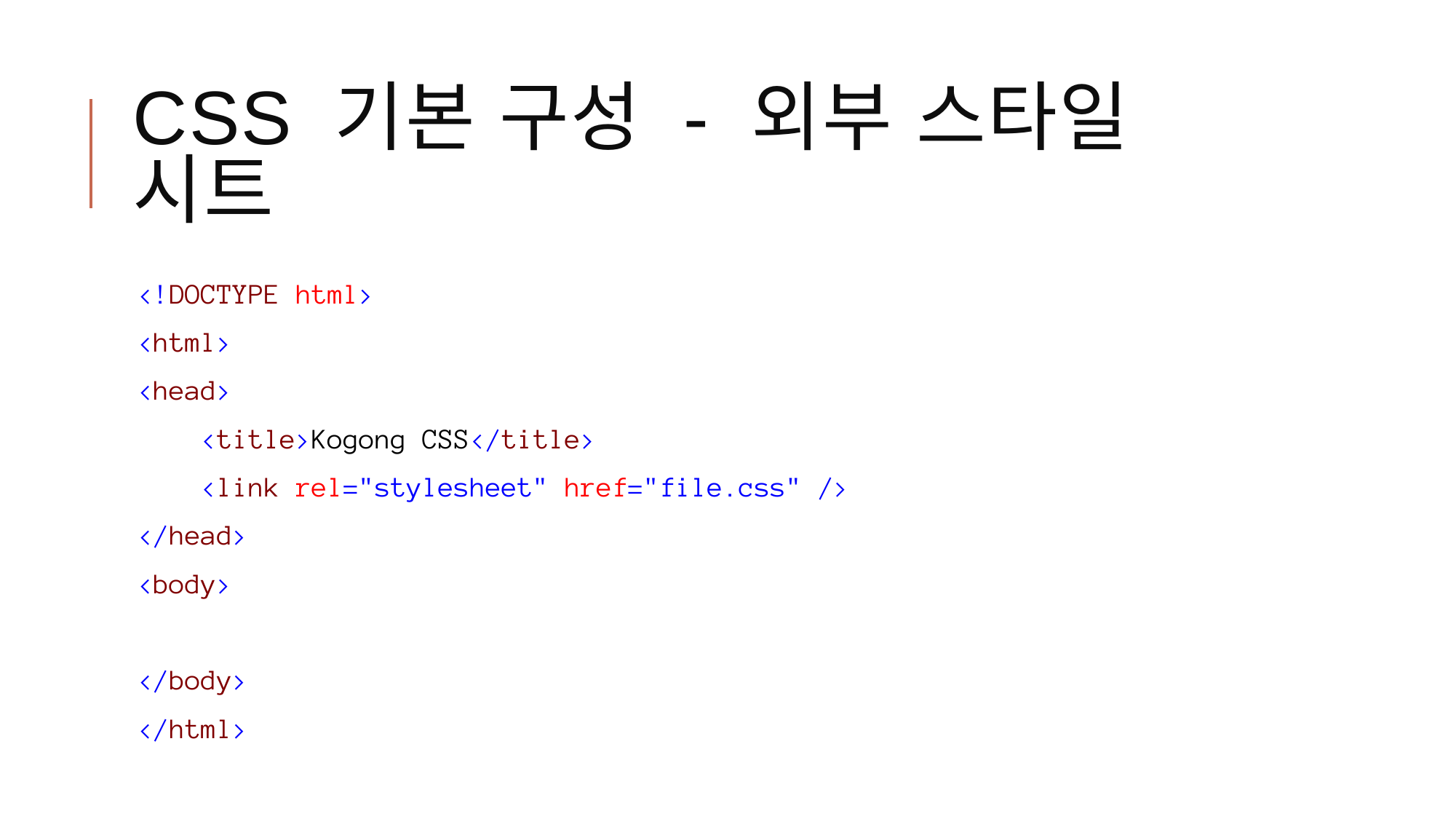

# CSS 기본 구성 - 외부 스타일 시트
<!DOCTYPE html>
<html>
<head>
    <title>Kogong CSS</title>
    <link rel="stylesheet" href="file.css" />
</head>
<body>

</body>
</html>